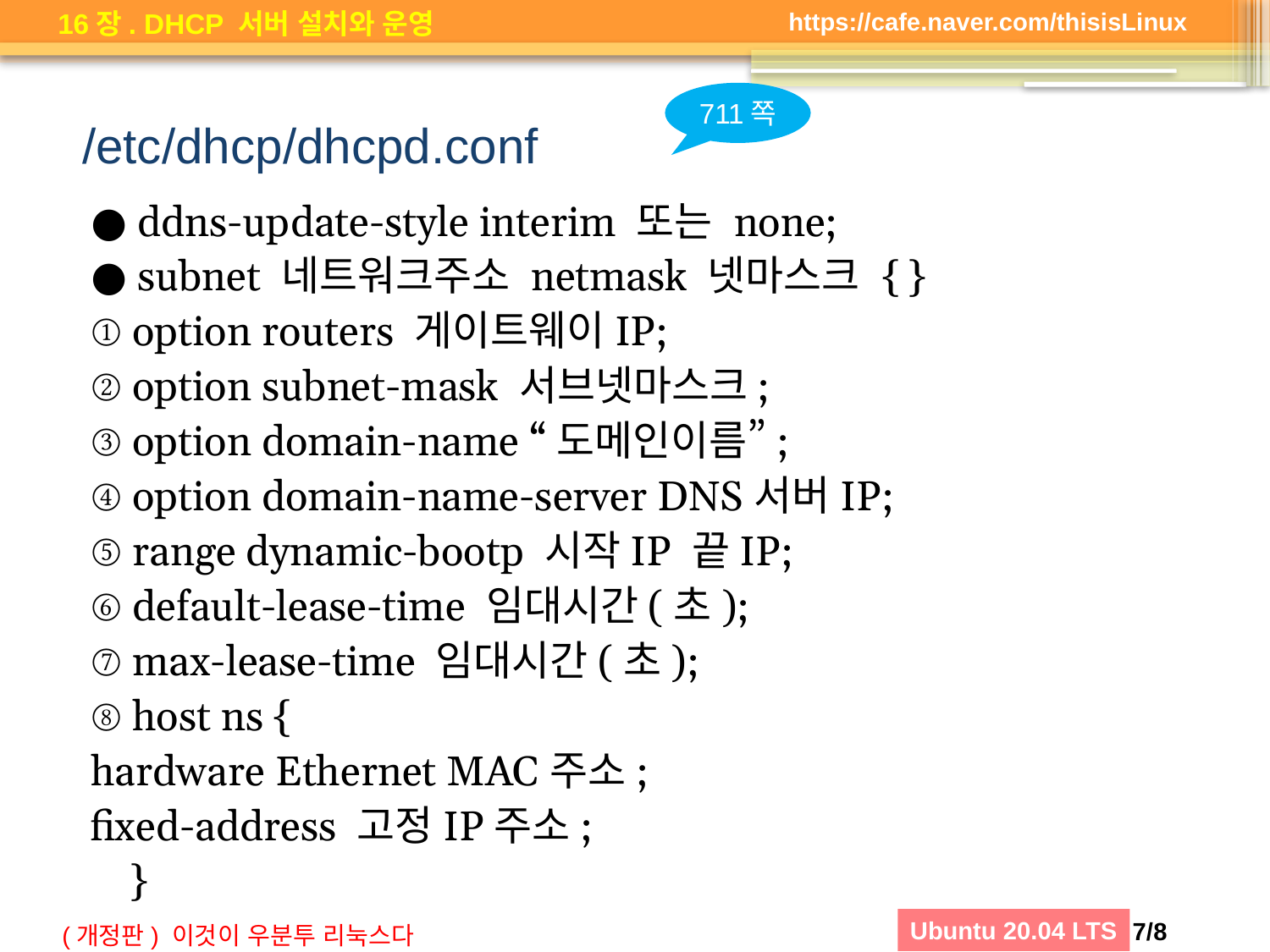

711쪽
# /etc/dhcp/dhcpd.conf
● ddns-update-style interim 또는 none;
● subnet 네트워크주소 netmask 넷마스크 { }
① option routers 게이트웨이IP;
② option subnet-mask 서브넷마스크;
③ option domain-name “도메인이름”;
④ option domain-name-server DNS서버IP;
⑤ range dynamic-bootp 시작IP 끝IP;
⑥ default-lease-time 임대시간(초);
⑦ max-lease-time 임대시간(초);
⑧ host ns {
	hardware Ethernet MAC주소;
	fixed-address 고정IP주소;
    }